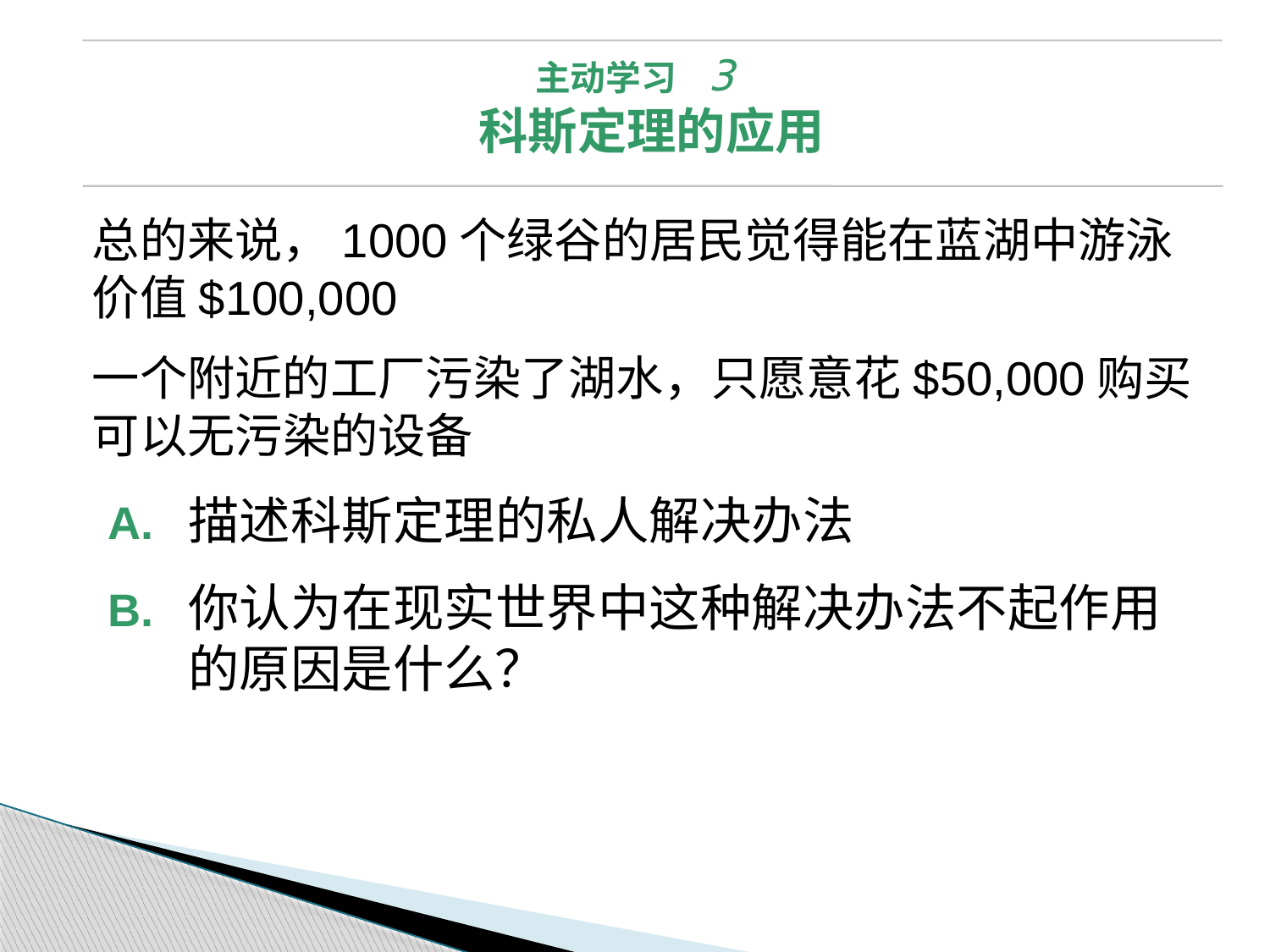

主动学习   3
科斯定理的应用
总的来说，1000个绿谷的居民觉得能在蓝湖中游泳价值$100,000
一个附近的工厂污染了湖水，只愿意花$50,000购买可以无污染的设备
A.	描述科斯定理的私人解决办法
B.	你认为在现实世界中这种解决办法不起作用的原因是什么？